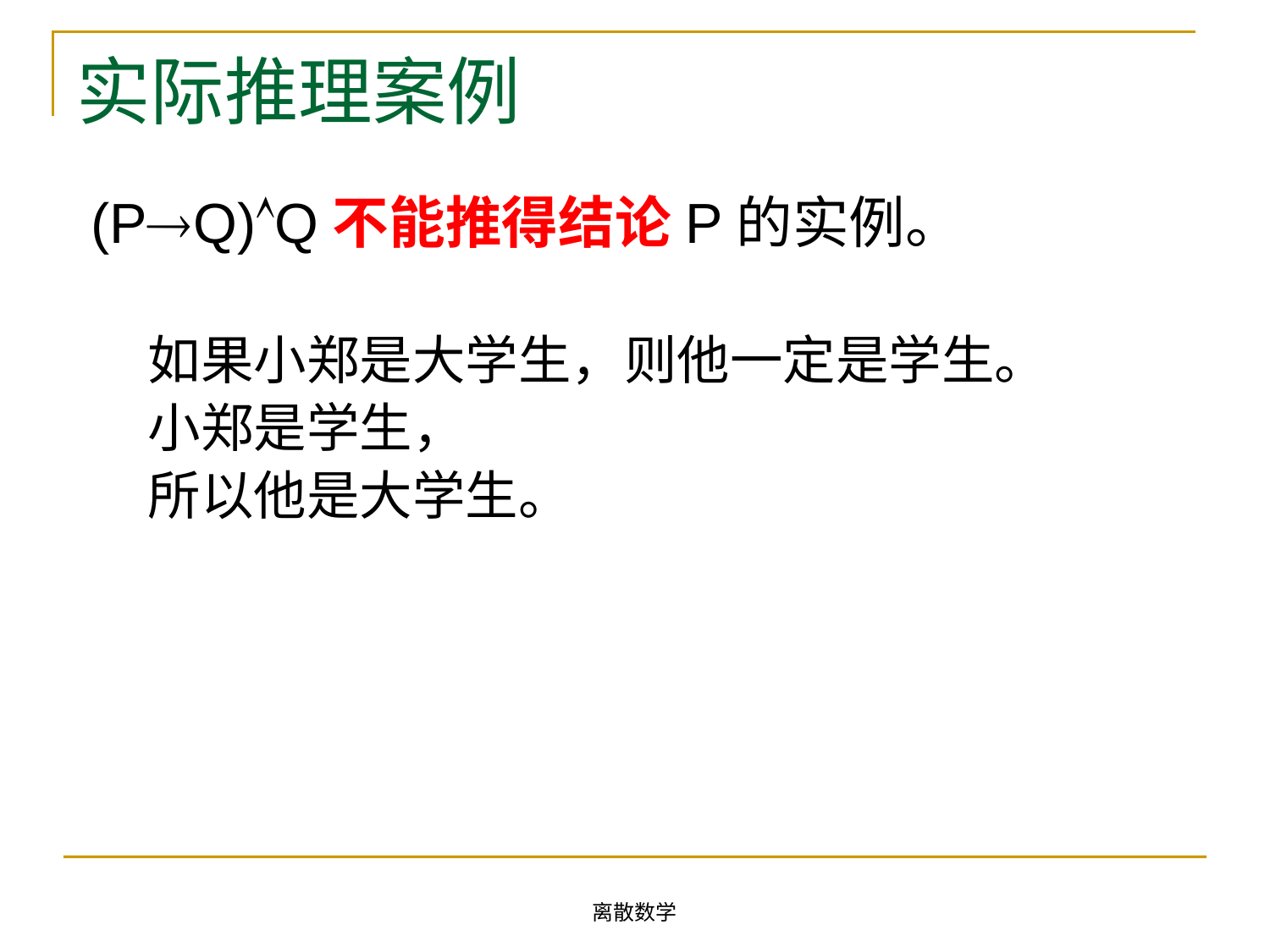

# 实际推理案例
 (P→Q)∧Q不能推得结论P的实例。

     如果小郑是大学生，则他一定是学生。
     小郑是学生，
     所以他是大学生。

9
离散数学